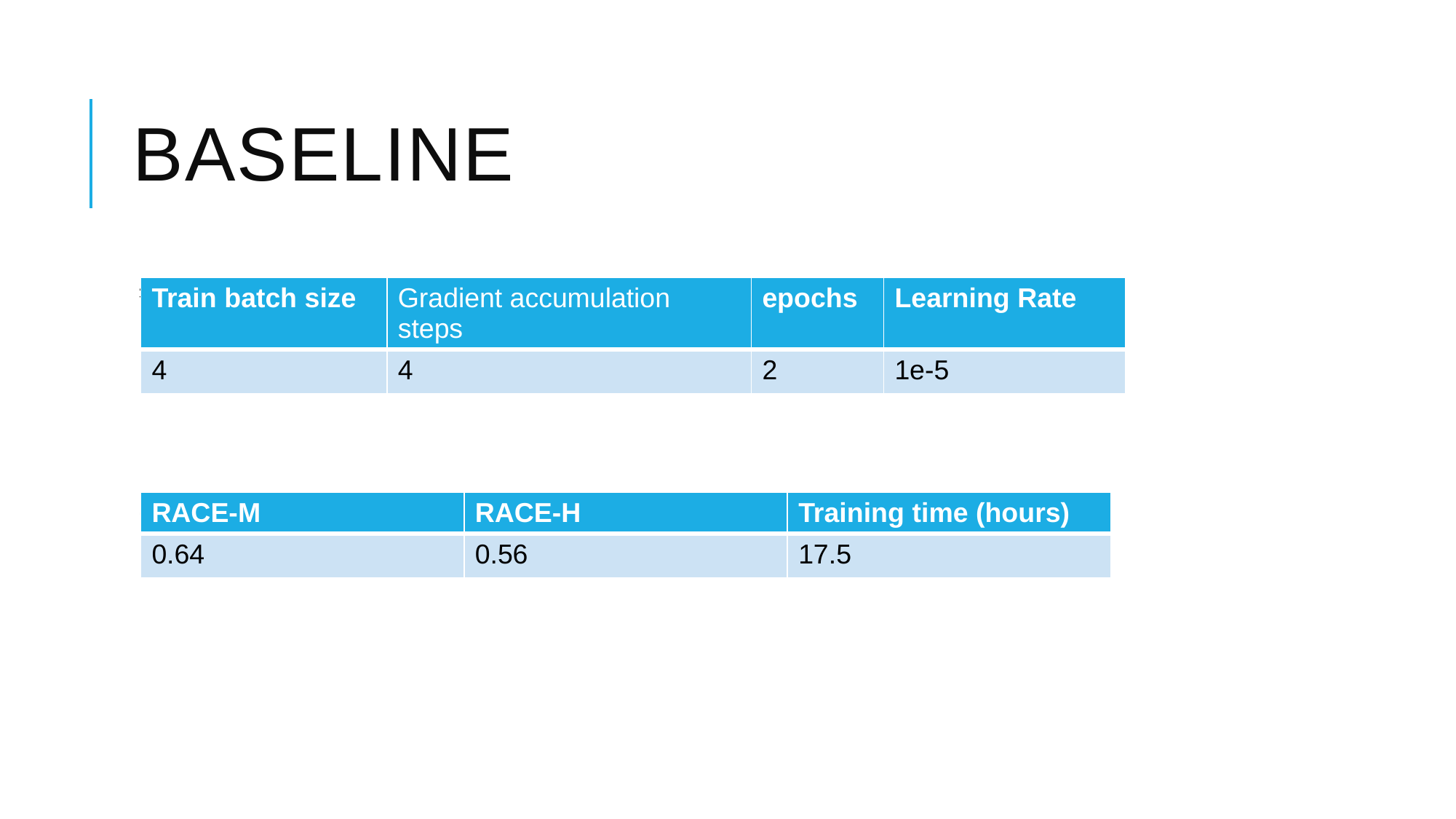

# Baseline
参数设置：

实验结果:

| Train batch size | Gradient accumulation steps | epochs | Learning Rate |
| --- | --- | --- | --- |
| 4 | 4 | 2 | 1e-5 |
| RACE-M | RACE-H | Training time (hours) |
| --- | --- | --- |
| 0.64 | 0.56 | 17.5 |